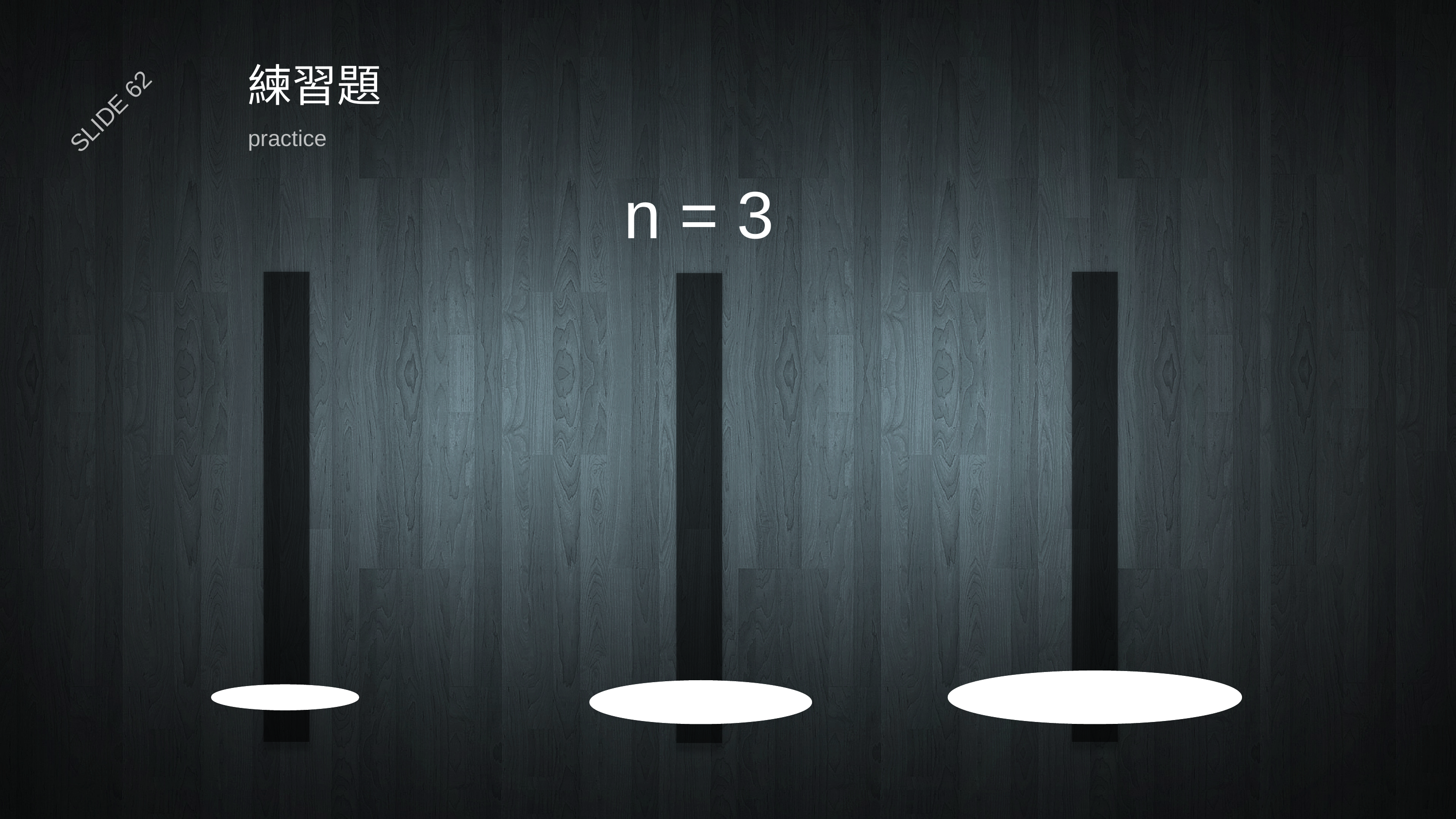

# 練習題
SLIDE 62
practice

n = 3